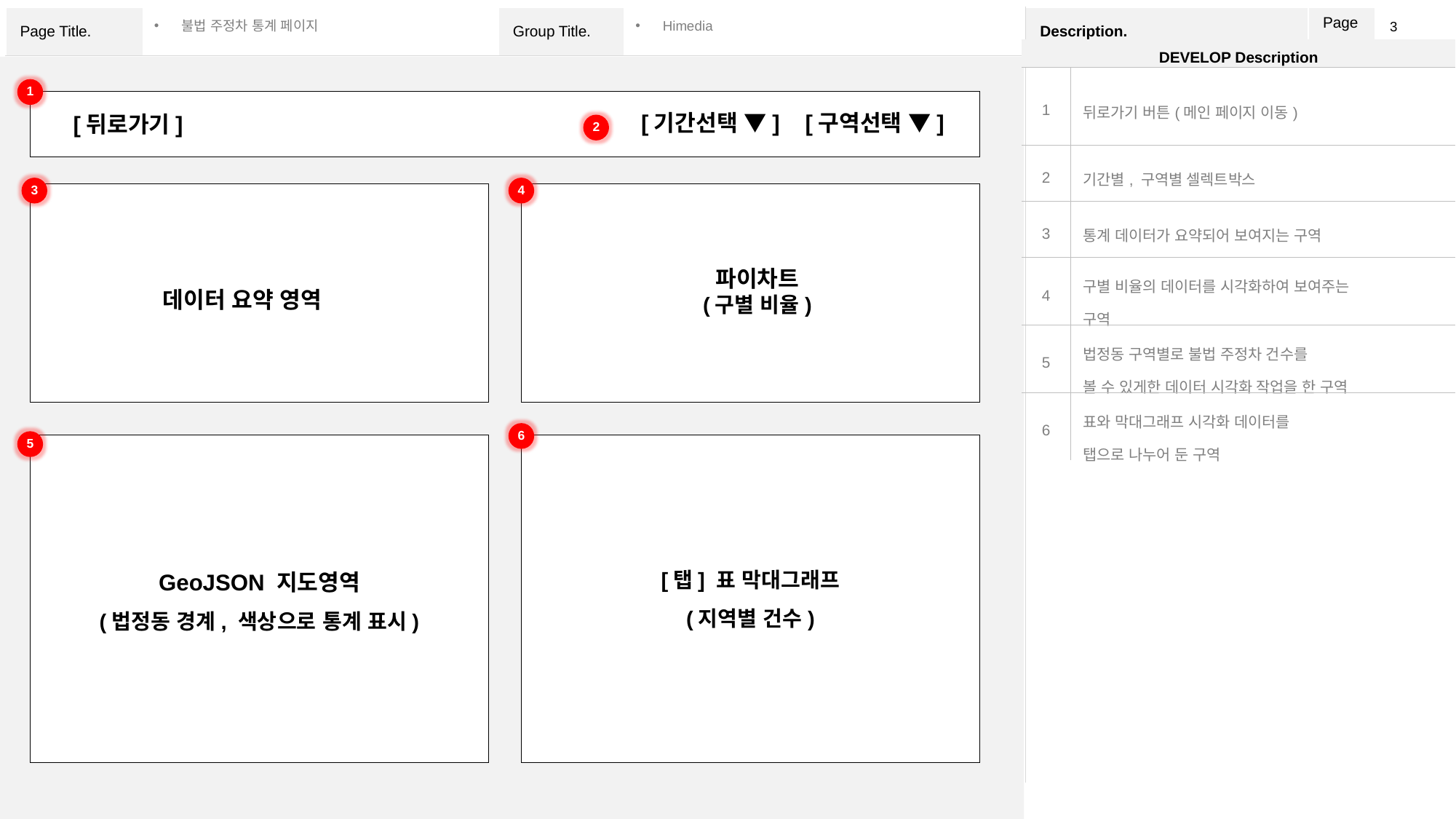

3
불법 주정차 통계 페이지
Himedia
| DEVELOP Description |  |
| --- | --- |
| 1 | 뒤로가기 버튼(메인 페이지 이동) |
| 2 | 기간별, 구역별 셀렉트박스 |
| 3 | 통계 데이터가 요약되어 보여지는 구역 |
| 4 | 구별 비율의 데이터를 시각화하여 보여주는 구역 |
| 5 | 법정동 구역별로 불법 주정차 건수를 볼 수 있게한 데이터 시각화 작업을 한 구역 |
| 6 | 표와 막대그래프 시각화 데이터를 탭으로 나누어 둔 구역 |

1

[기간선택 ▼]    [구역선택 ▼]
[뒤로가기]
2

3

4

파이차트
(구별 비율)
데이터 요약 영역
6

5

GeoJSON 지도영역
(법정동 경계, 색상으로 통계 표시)
[탭] 표 막대그래프
(지역별 건수)